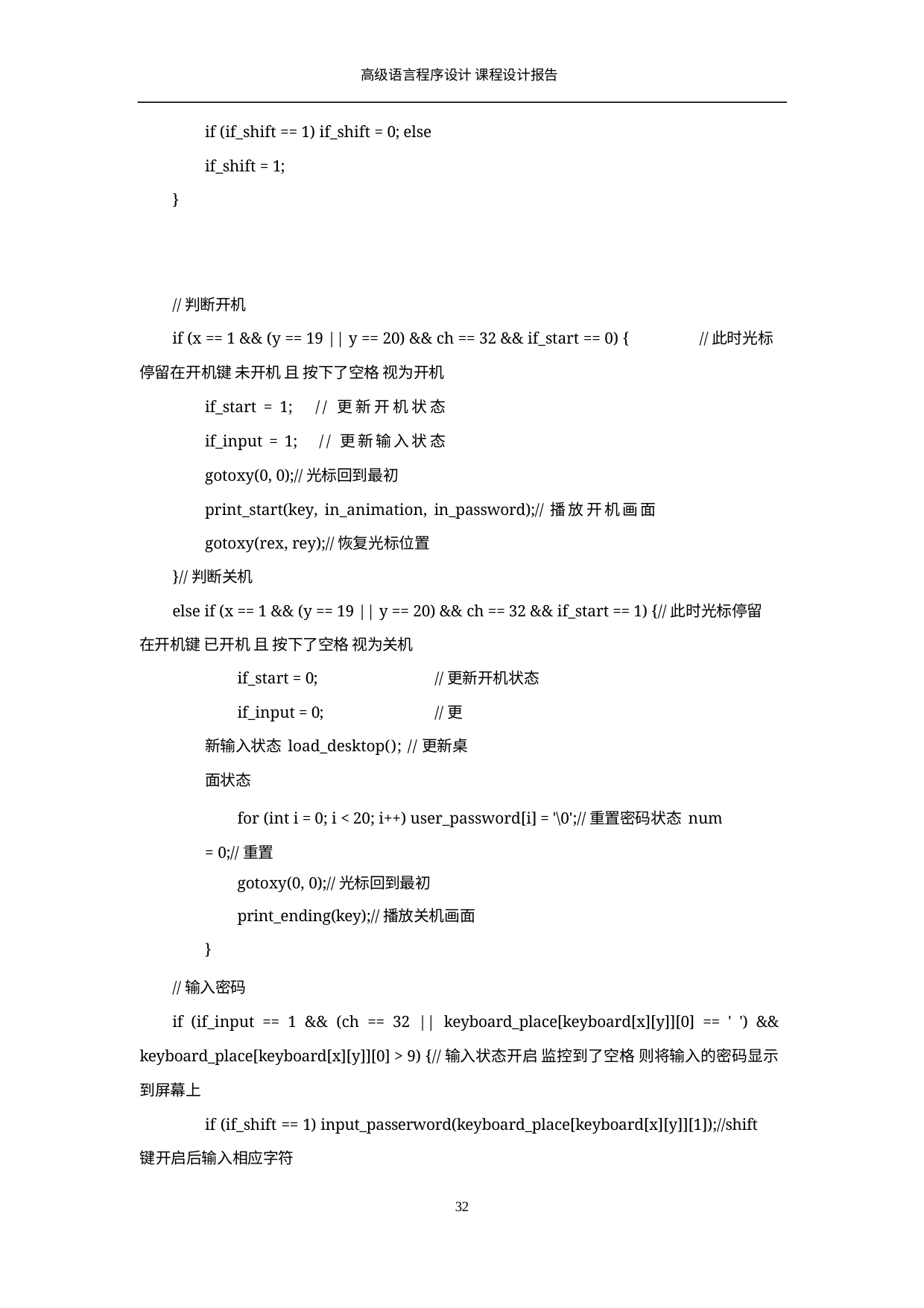

高级语言程序设计 课程设计报告

if (if_shift == 1) if_shift = 0; else if_shift = 1;

}
//判断开机
if (x == 1 && (y == 19 || y == 20) && ch == 32 && if_start == 0) {
//此时光标
停留在开机键 未开机 且 按下了空格 视为开机
if_start = 1;  //更新开机状态 if_input = 1;  //更新输入状态 gotoxy(0, 0);//光标回到最初
print_start(key, in_animation, in_password);//播放开机画面 gotoxy(rex, rey);//恢复光标位置

}//判断关机
else if (x == 1 && (y == 19 || y == 20) && ch == 32 && if_start == 1) {//此时光标停留在开机键 已开机 且 按下了空格 视为关机

if_start = 0;	//更新开机状态
if_input = 0;	//更新输入状态 load_desktop(); //更新桌面状态
for (int i = 0; i < 20; i++) user_password[i] = '\0';//重置密码状态 num = 0;//重置
gotoxy(0, 0);//光标回到最初

print_ending(key);//播放关机画面

}
//输入密码
if (if_input == 1 && (ch == 32 || keyboard_place[keyboard[x][y]][0] == ' ') && keyboard_place[keyboard[x][y]][0] > 9) {//输入状态开启 监控到了空格 则将输入的密码显示到屏幕上
if (if_shift == 1) input_passerword(keyboard_place[keyboard[x][y]][1]);//shift 键开启后输入相应字符
32